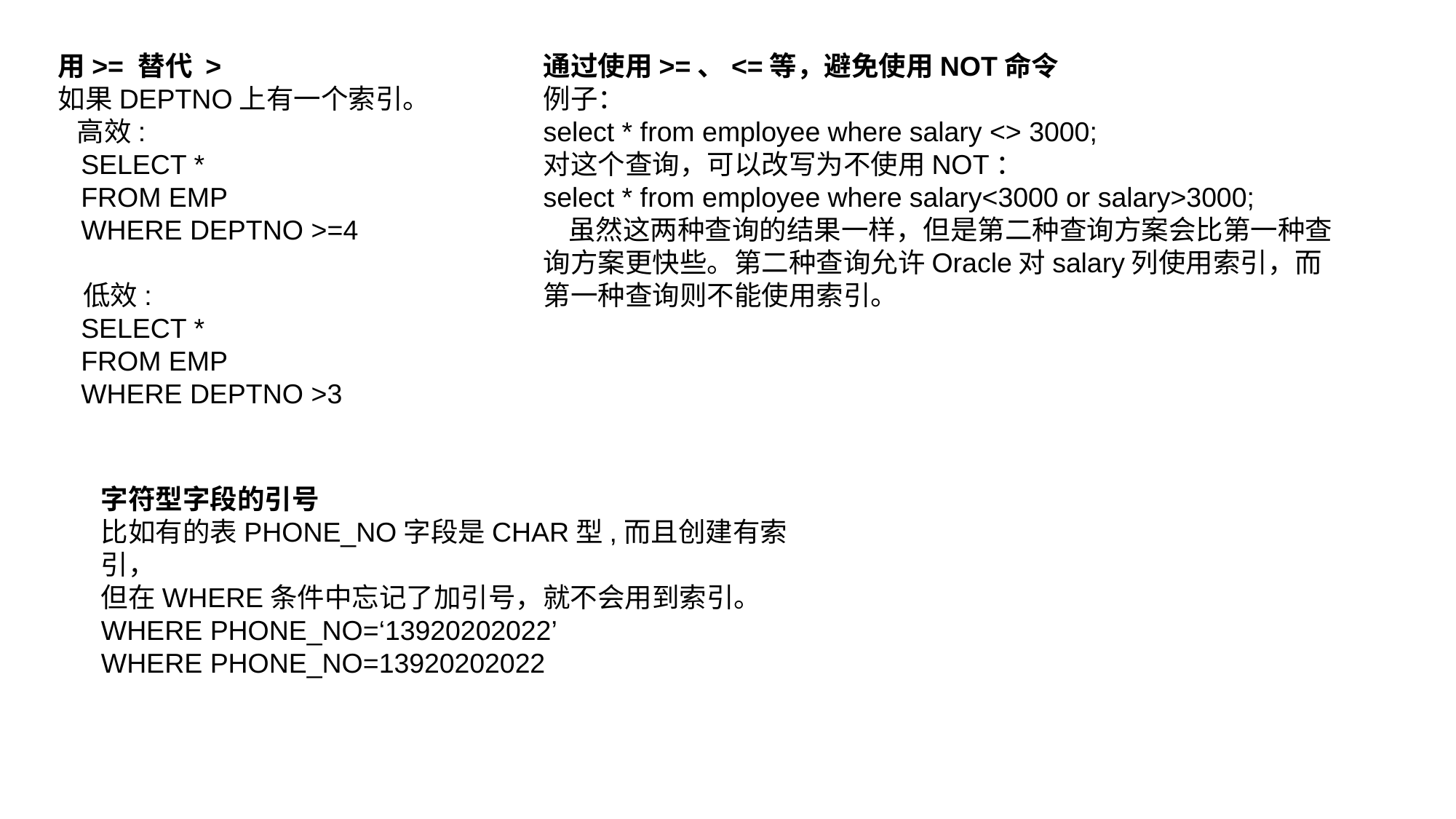

用>= 替代 >
如果DEPTNO上有一个索引。
  高效:
   SELECT *
   FROM EMP
   WHERE DEPTNO >=4

   低效:
   SELECT *
   FROM EMP
   WHERE DEPTNO >3
通过使用>=、<=等，避免使用NOT命令
例子：
select * from employee where salary <> 3000;
对这个查询，可以改写为不使用NOT：
select * from employee where salary<3000 or salary>3000;
   虽然这两种查询的结果一样，但是第二种查询方案会比第一种查询方案更快些。第二种查询允许Oracle对salary列使用索引，而第一种查询则不能使用索引。
字符型字段的引号
比如有的表PHONE_NO字段是CHAR型,而且创建有索引，
但在WHERE条件中忘记了加引号，就不会用到索引。
WHERE PHONE_NO=‘13920202022’
WHERE PHONE_NO=13920202022